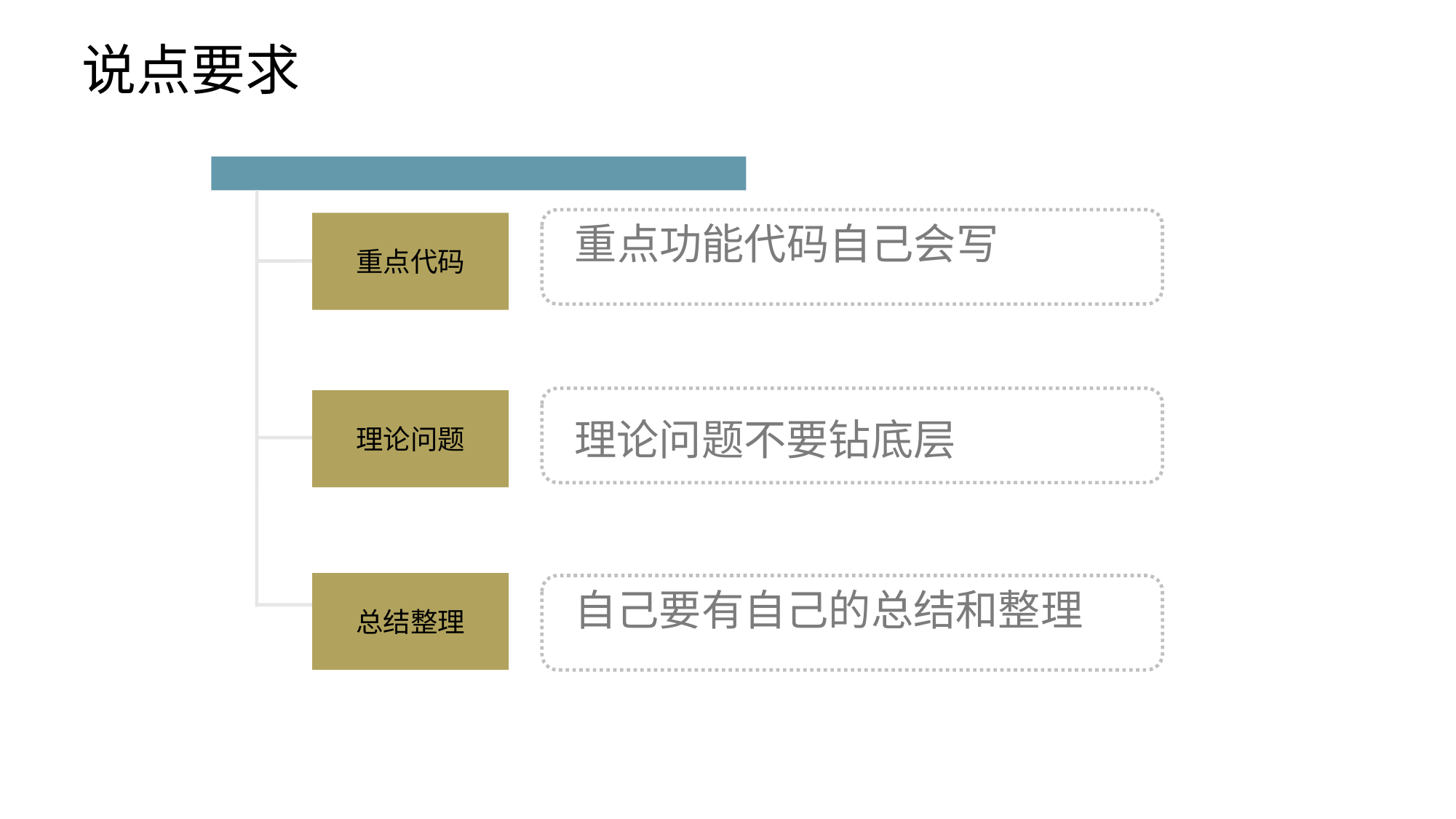

说点要求

重点代码

理论问题

总结整理

重点功能代码自己会写

理论问题不要钻底层

自己要有自己的总结和整理